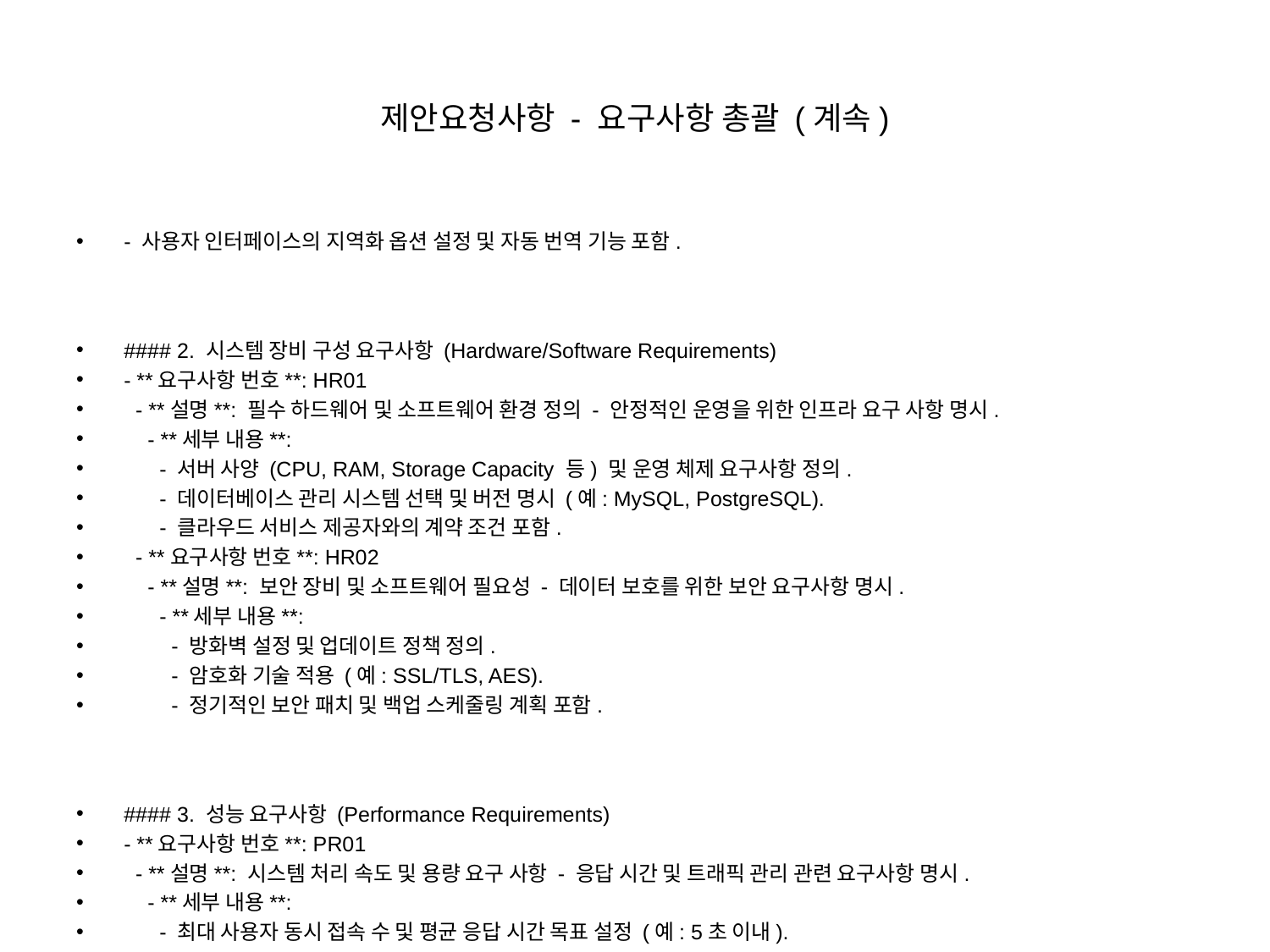

# 제안요청사항 - 요구사항 총괄 (계속)
- 사용자 인터페이스의 지역화 옵션 설정 및 자동 번역 기능 포함.

#### 2. 시스템 장비 구성 요구사항 (Hardware/Software Requirements)
- **요구사항 번호**: HR01
  - **설명**: 필수 하드웨어 및 소프트웨어 환경 정의 - 안정적인 운영을 위한 인프라 요구 사항 명시.
    - **세부 내용**:
      - 서버 사양 (CPU, RAM, Storage Capacity 등) 및 운영 체제 요구사항 정의.
      - 데이터베이스 관리 시스템 선택 및 버전 명시 (예: MySQL, PostgreSQL).
      - 클라우드 서비스 제공자와의 계약 조건 포함.
  - **요구사항 번호**: HR02
    - **설명**: 보안 장비 및 소프트웨어 필요성 - 데이터 보호를 위한 보안 요구사항 명시.
      - **세부 내용**:
        - 방화벽 설정 및 업데이트 정책 정의.
        - 암호화 기술 적용 (예: SSL/TLS, AES).
        - 정기적인 보안 패치 및 백업 스케줄링 계획 포함.

#### 3. 성능 요구사항 (Performance Requirements)
- **요구사항 번호**: PR01
  - **설명**: 시스템 처리 속도 및 용량 요구 사항 - 응답 시간 및 트래픽 관리 관련 요구사항 명시.
    - **세부 내용**:
      - 최대 사용자 동시 접속 수 및 평균 응답 시간 목표 설정 (예: 5초 이내).